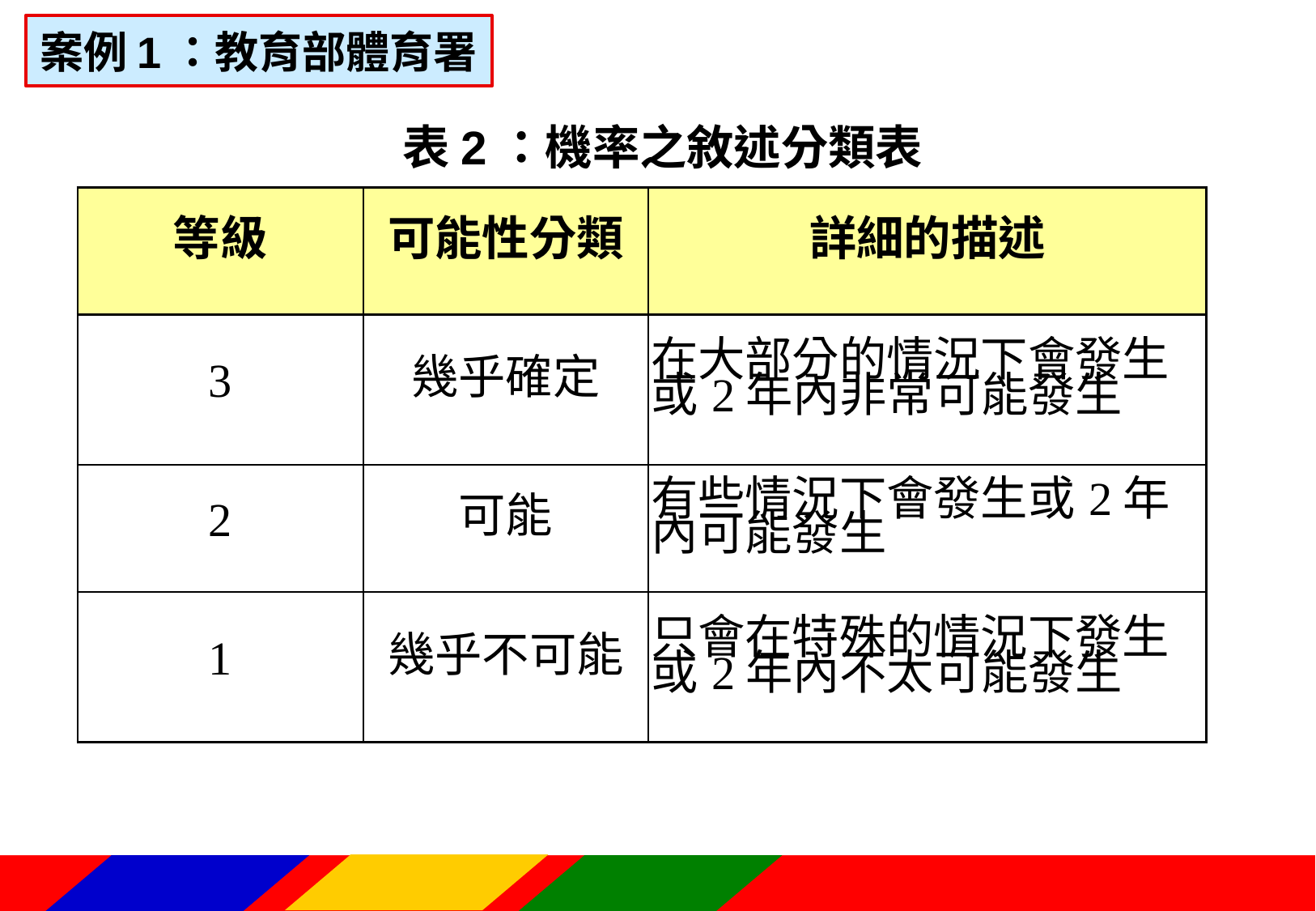

案例1：教育部體育署
表2：機率之敘述分類表
| 等級 | 可能性分類 | 詳細的描述 |
| --- | --- | --- |
| 3 | 幾乎確定 | 在大部分的情況下會發生或2年內非常可能發生 |
| 2 | 可能 | 有些情況下會發生或2年內可能發生 |
| 1 | 幾乎不可能 | 只會在特殊的情況下發生或2年內不太可能發生 |

91